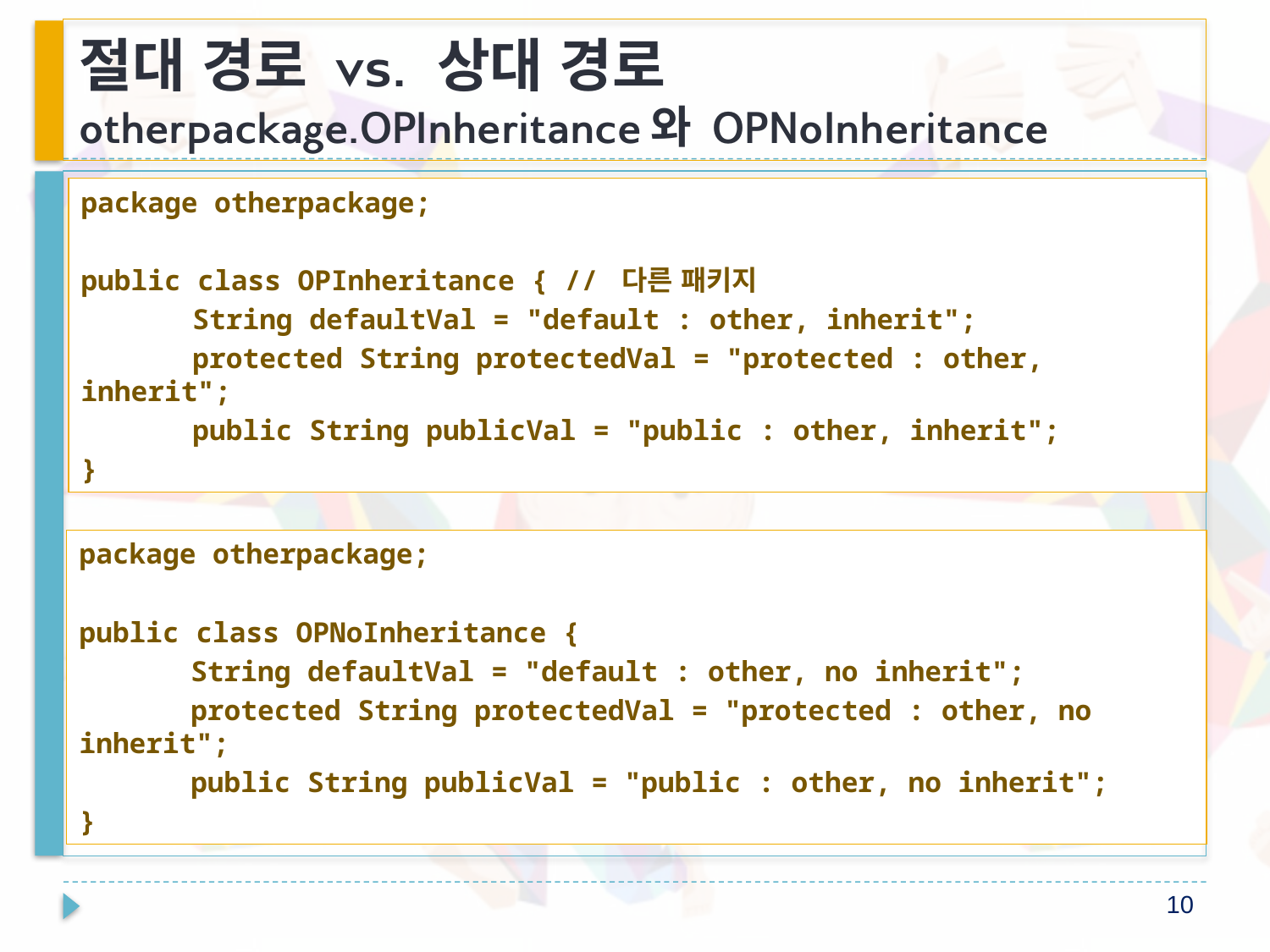

# 절대 경로 vs. 상대 경로 otherpackage.OPInheritance와 OPNoInheritance

package otherpackage;

public class OPInheritance { // 다른 패키지
	String defaultVal = "default : other, inherit";
	protected String protectedVal = "protected : other, inherit";
	public String publicVal = "public : other, inherit";
}
package otherpackage;

public class OPNoInheritance {
	String defaultVal = "default : other, no inherit";
	protected String protectedVal = "protected : other, no inherit";
	public String publicVal = "public : other, no inherit";
}
10